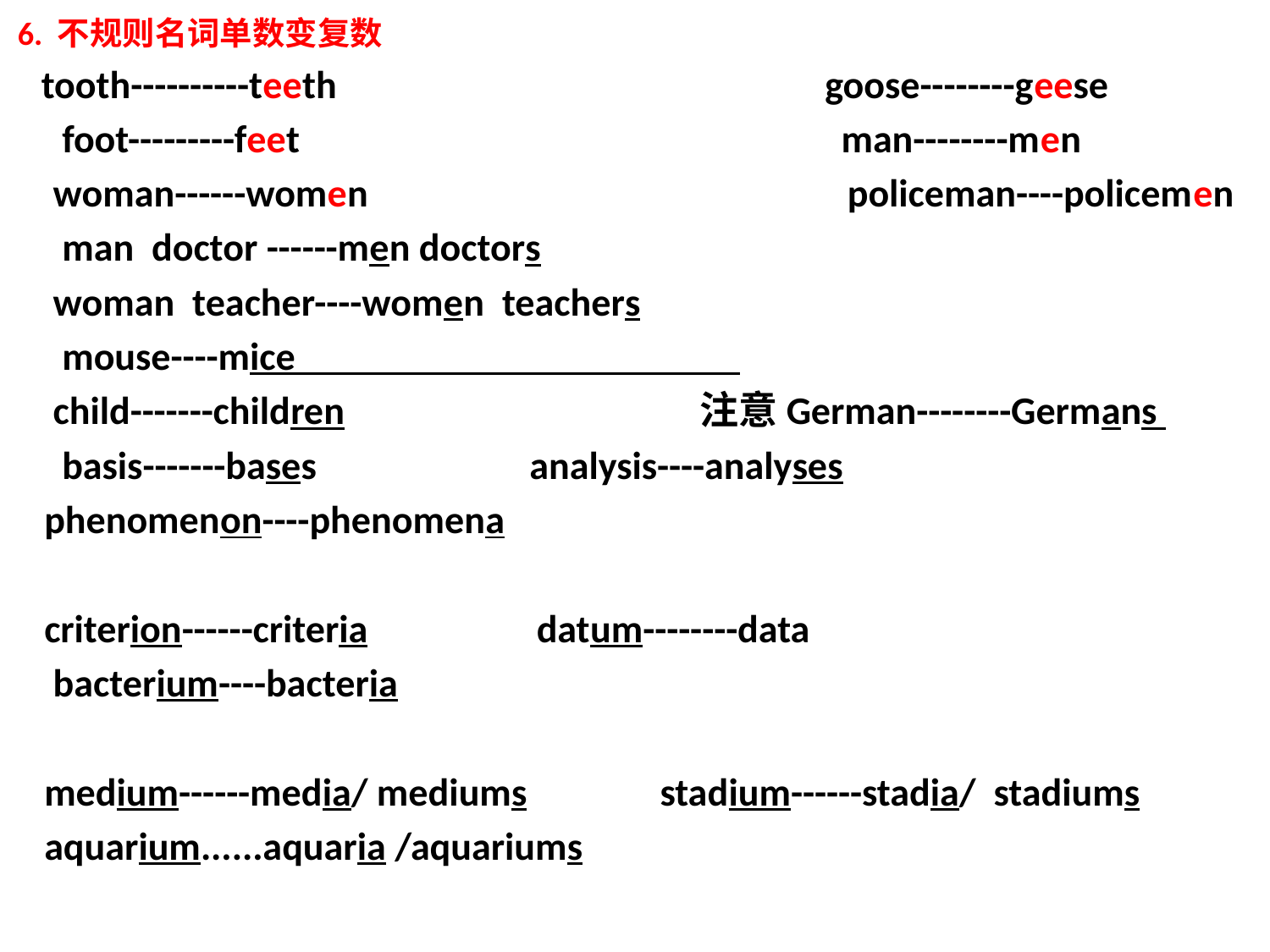

6. 不规则名词单数变复数
   tooth----------teeth                                                       goose--------geese
     foot---------feet                                                             man--------men
    woman------women                                                      policeman----policemen
     man  doctor ------men doctors
    woman  teacher----women  teachers
     mouse----mice
    child-------children                                       注意German--------Germans
     basis-------bases                        analysis----analyses
   phenomenon----phenomena

   criterion------criteria                   datum--------data
    bacterium----bacteria

   medium------media/ mediums               stadium------stadia/  stadiums
   aquarium......aquaria /aquariums